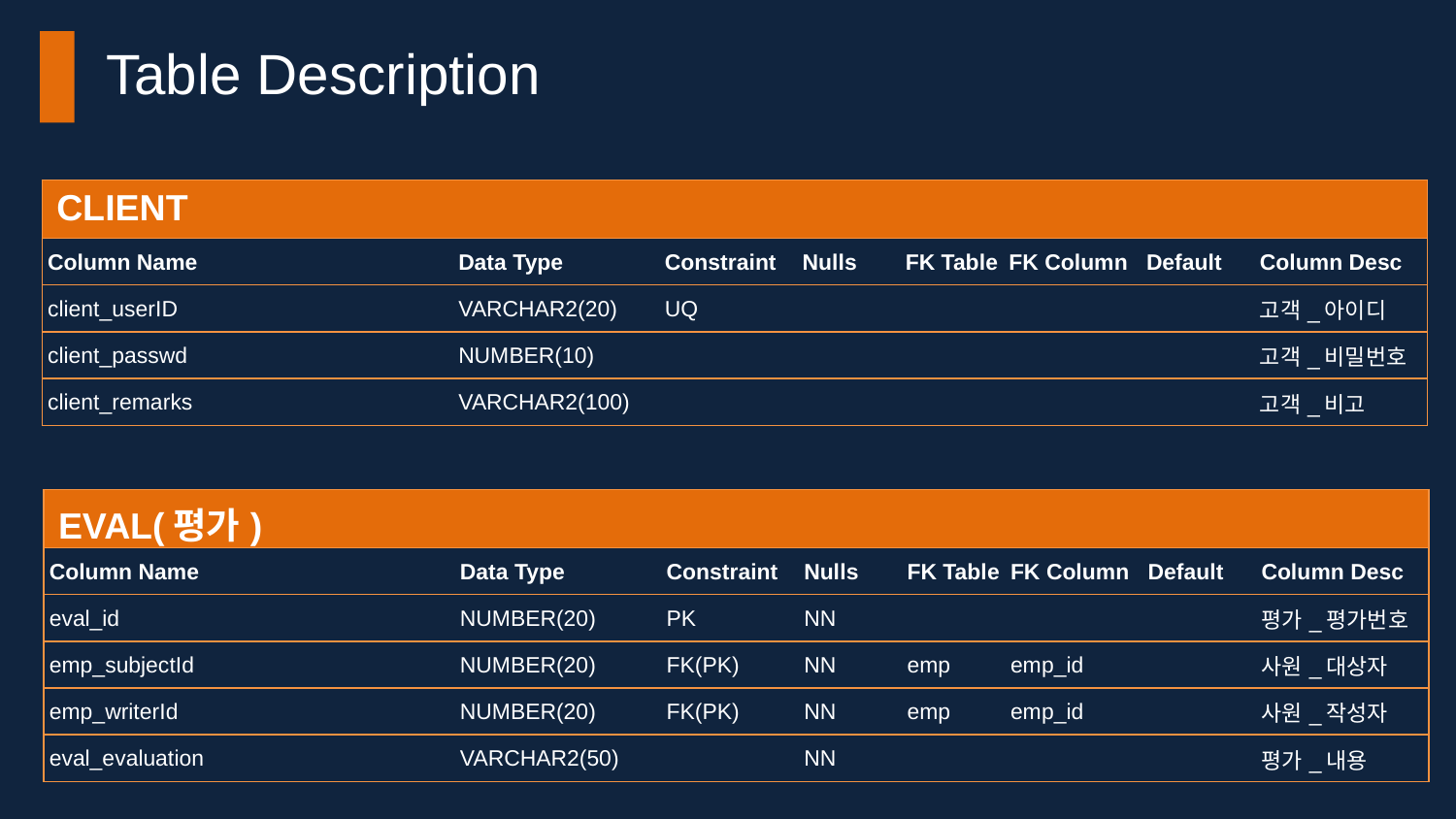

Table Description
| CLIENT |  |  |  |  |  |  |  |
| --- | --- | --- | --- | --- | --- | --- | --- |
| Column Name | Data Type | Constraint | Nulls | FK Table | FK Column | Default | Column Desc |
| client\_userID | VARCHAR2(20) | UQ |  |  |  |  | 고객\_아이디 |
| client\_passwd | NUMBER(10) |  |  |  |  |  | 고객\_비밀번호 |
| client\_remarks | VARCHAR2(100) |  |  |  |  |  | 고객\_비고 |
| EVAL(평가) |  |  |  |  |  |  |  |
| --- | --- | --- | --- | --- | --- | --- | --- |
| Column Name | Data Type | Constraint | Nulls | FK Table | FK Column | Default | Column Desc |
| eval\_id | NUMBER(20) | PK | NN |  |  |  | 평가\_평가번호 |
| emp\_subjectId | NUMBER(20) | FK(PK) | NN | emp | emp\_id |  | 사원\_대상자 |
| emp\_writerId | NUMBER(20) | FK(PK) | NN | emp | emp\_id |  | 사원\_작성자 |
| eval\_evaluation | VARCHAR2(50) |  | NN |  |  |  | 평가\_내용 |